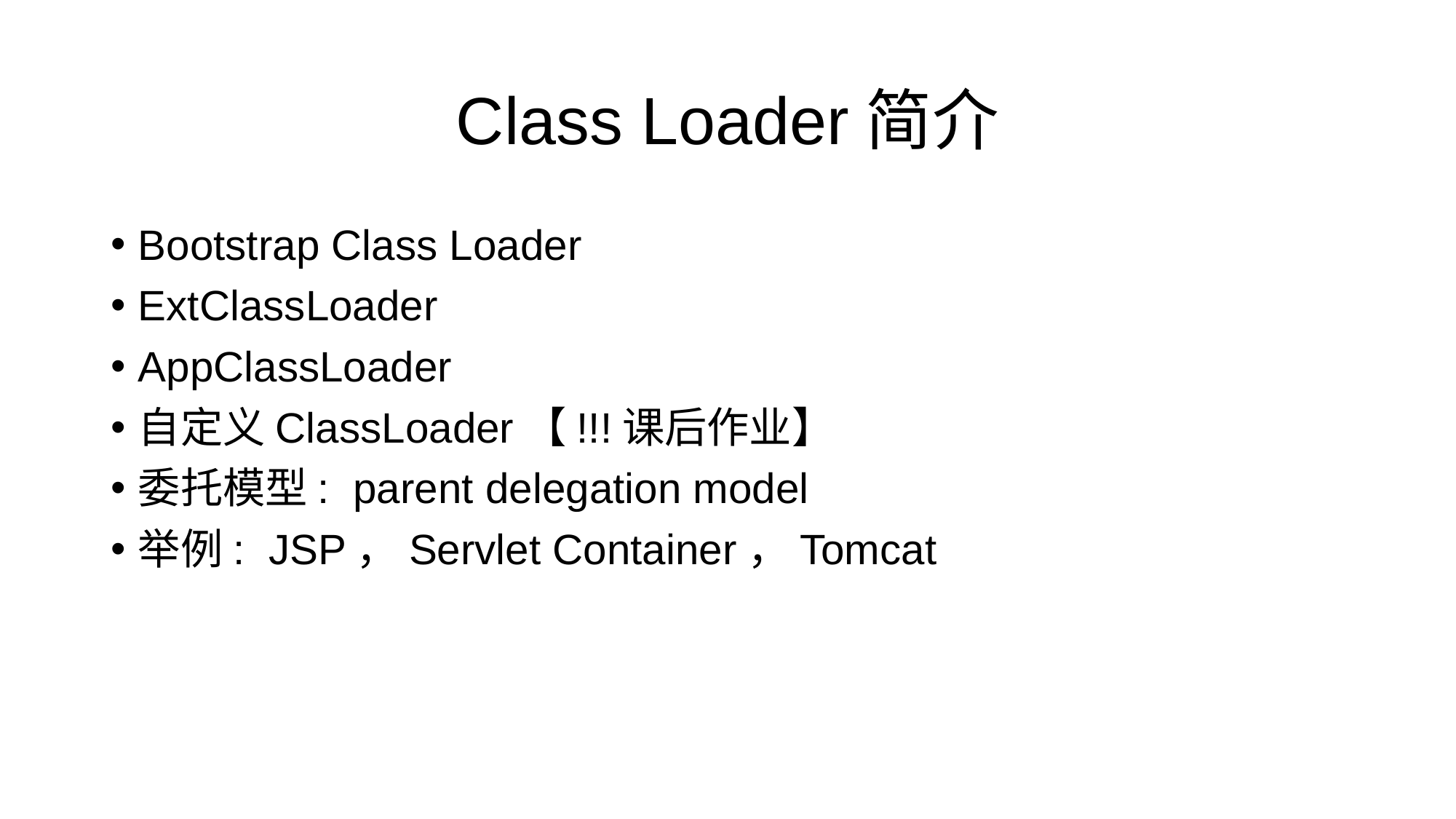

# Class Loader简介
Bootstrap Class Loader
ExtClassLoader
AppClassLoader
自定义ClassLoader【!!!课后作业】
委托模型:  parent delegation model
举例:  JSP，Servlet Container，Tomcat